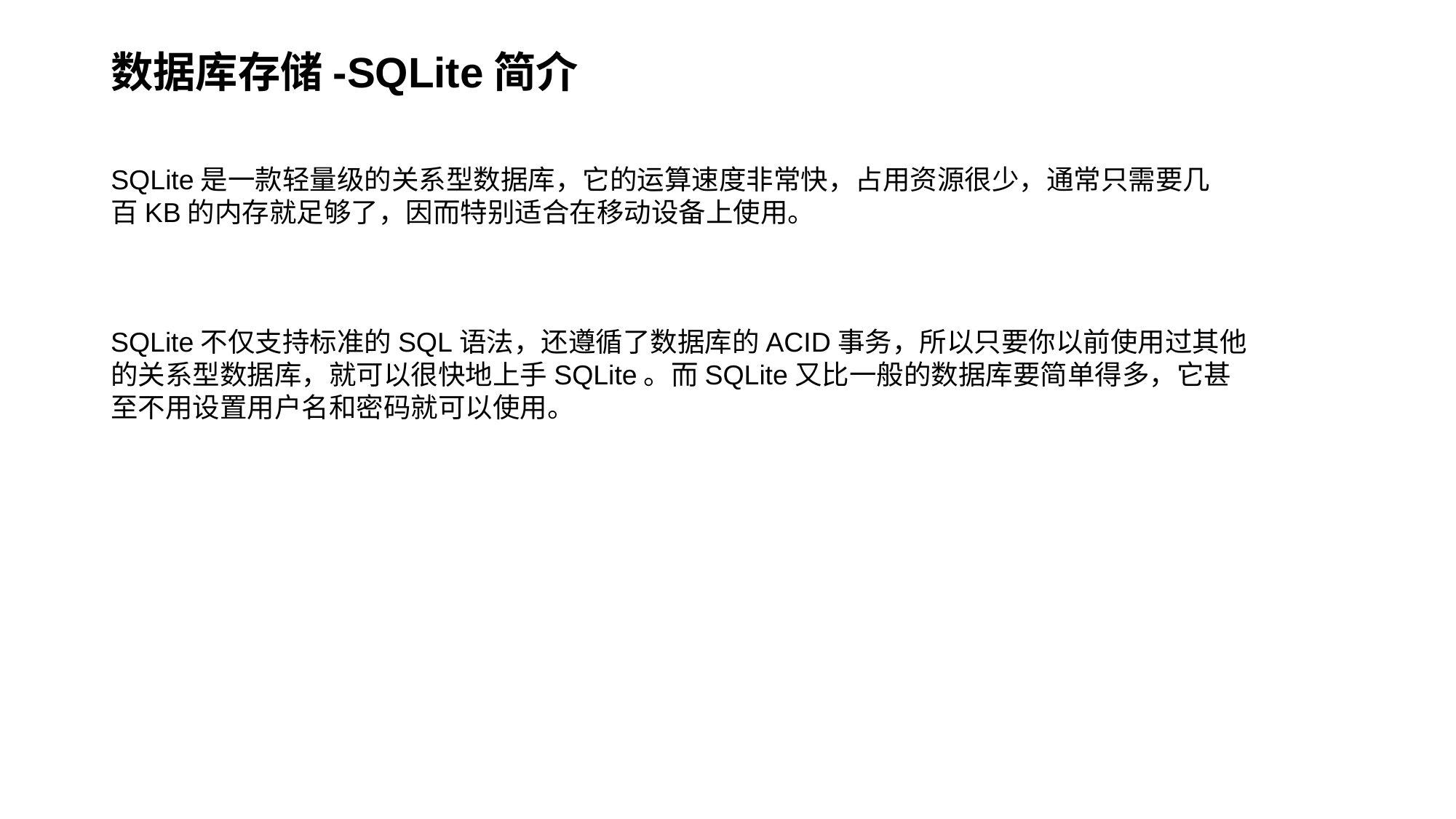

# 数据库存储-SQLite简介
SQLite是一款轻量级的关系型数据库，它的运算速度非常快，占用资源很少，通常只需要几百KB的内存就足够了，因而特别适合在移动设备上使用。

SQLite不仅支持标准的SQL语法，还遵循了数据库的ACID事务，所以只要你以前使用过其他的关系型数据库，就可以很快地上手SQLite。而SQLite又比一般的数据库要简单得多，它甚至不用设置用户名和密码就可以使用。